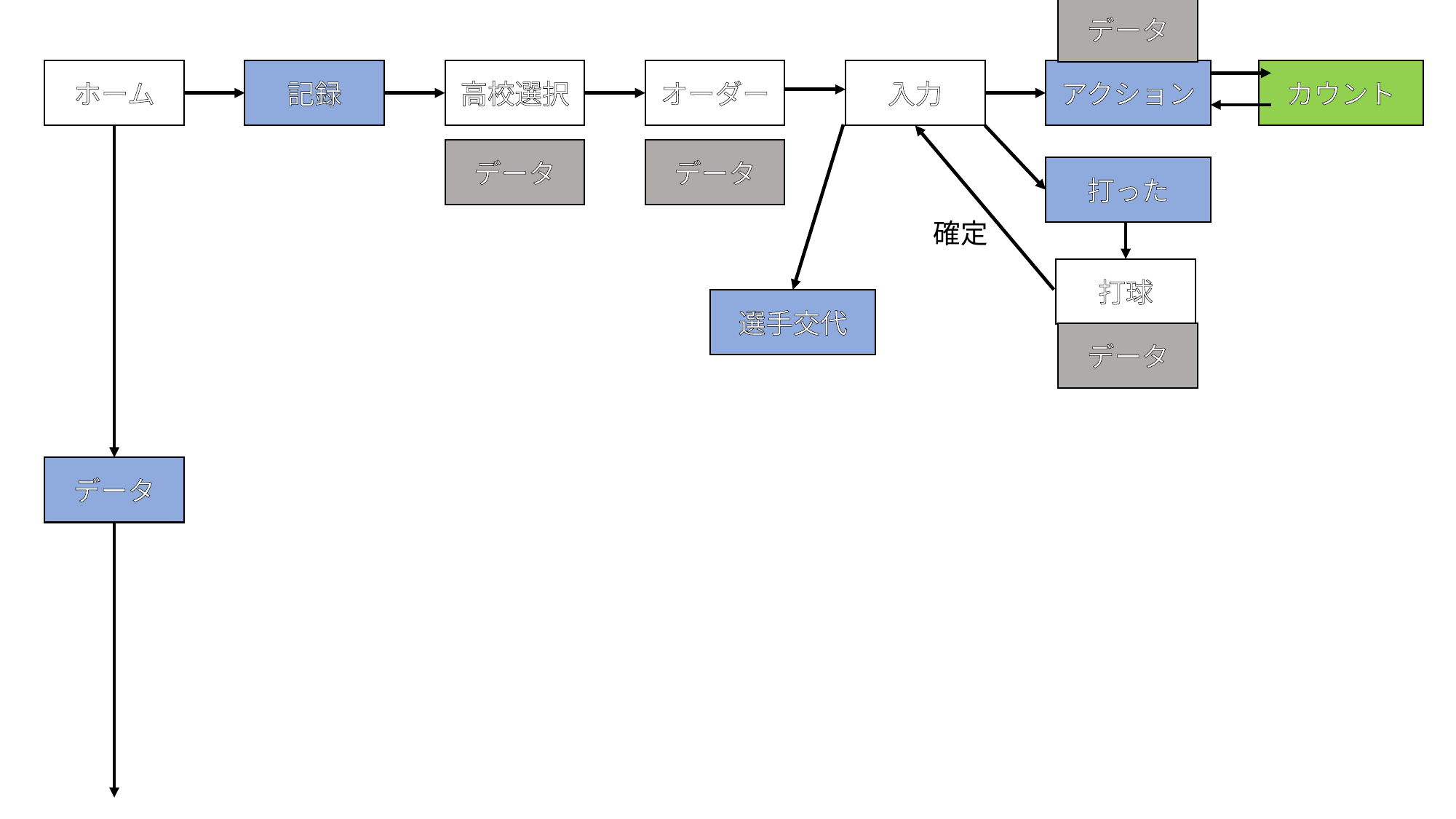

データ
ホーム
記録
高校選択
オーダー
入力
アクション
カウント
データ
データ
打った
確定
打球
選手交代
データ
データ